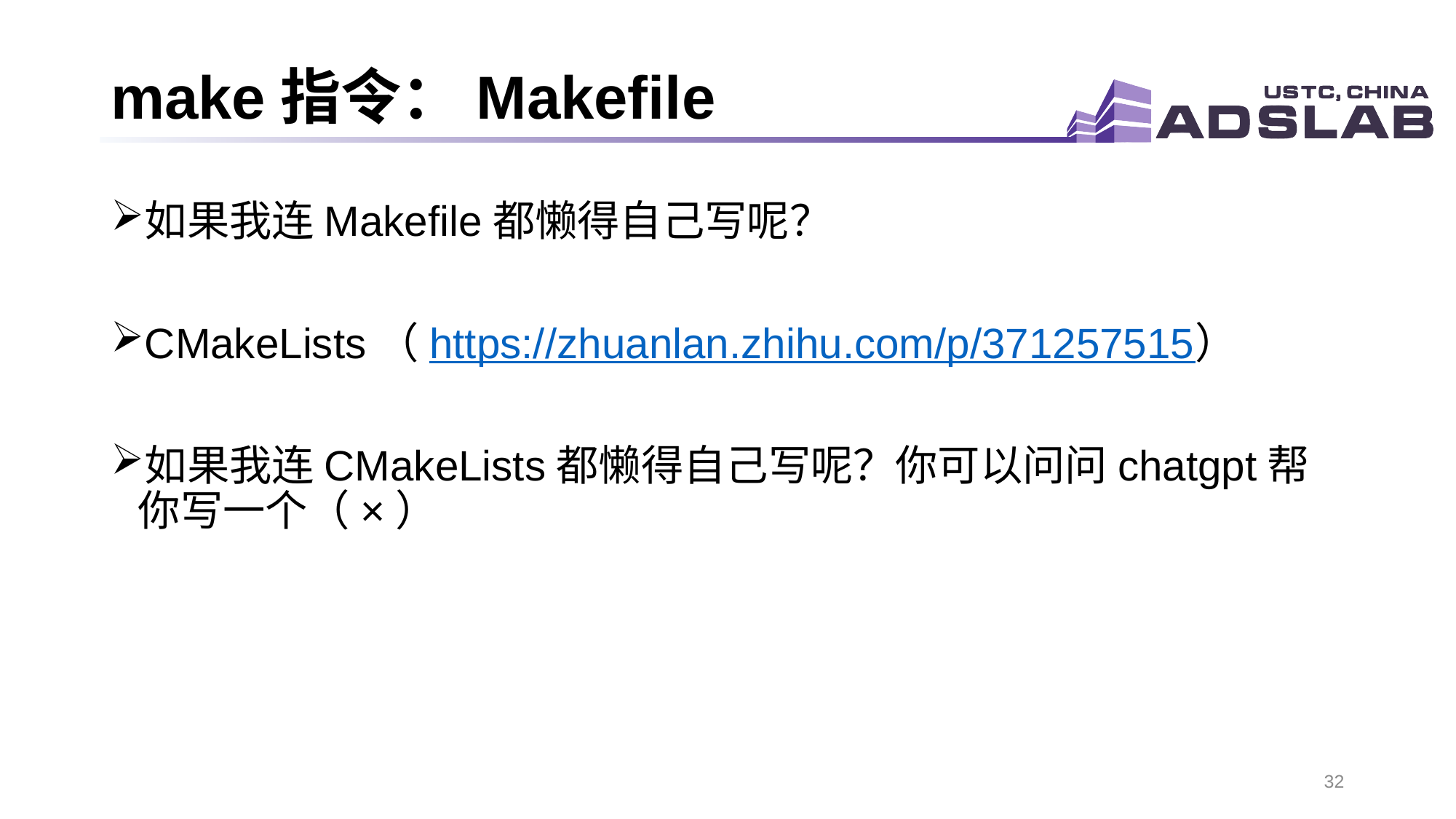

# make指令：Makefile
如果我连Makefile都懒得自己写呢？

CMakeLists（https://zhuanlan.zhihu.com/p/371257515）

如果我连CMakeLists都懒得自己写呢？你可以问问chatgpt帮你写一个（×）
32